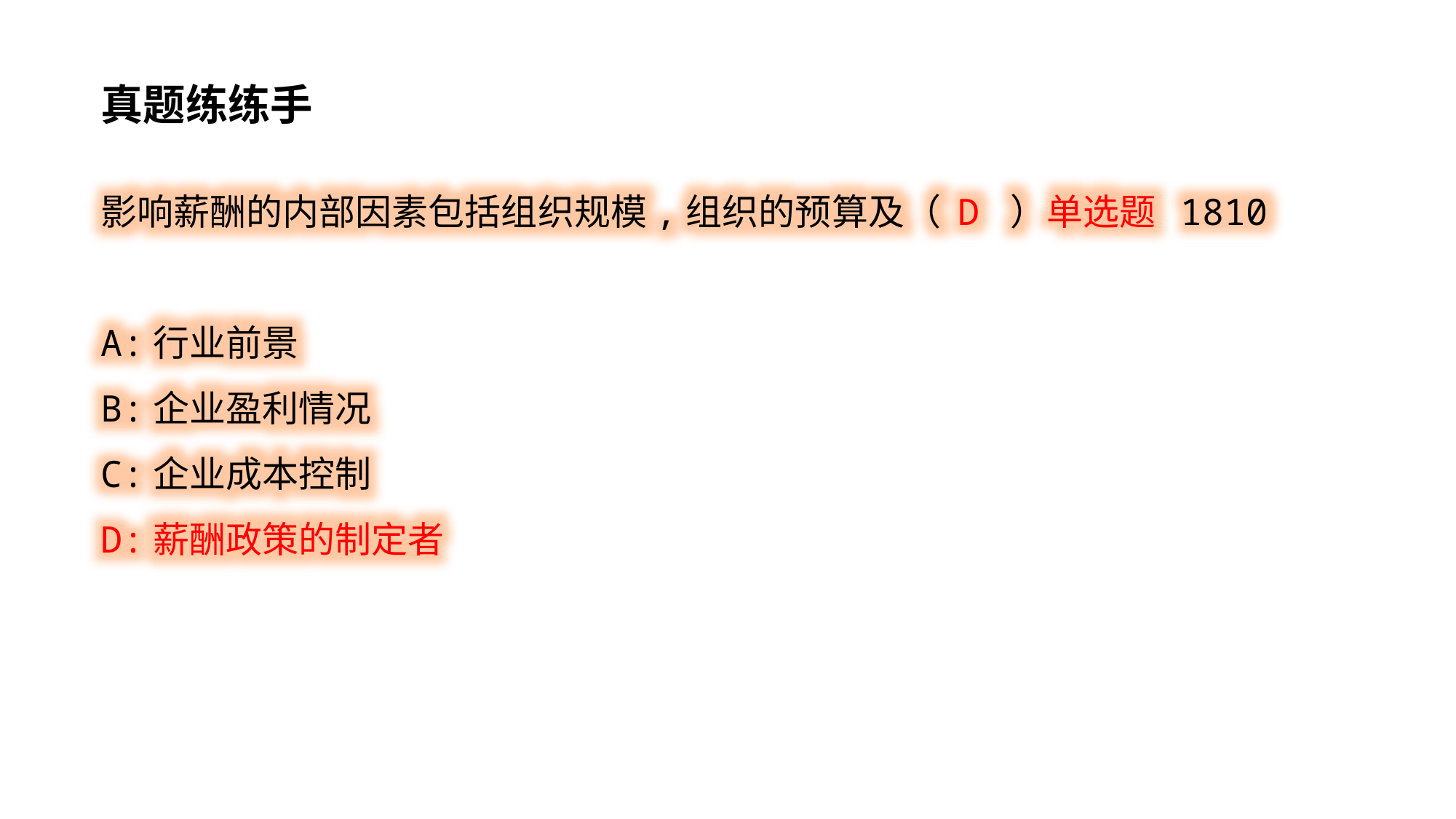

真题练练手
影响薪酬的内部因素包括组织规模,组织的预算及（ D ）单选题  1810

A:行业前景
B:企业盈利情况
C:企业成本控制
D:薪酬政策的制定者